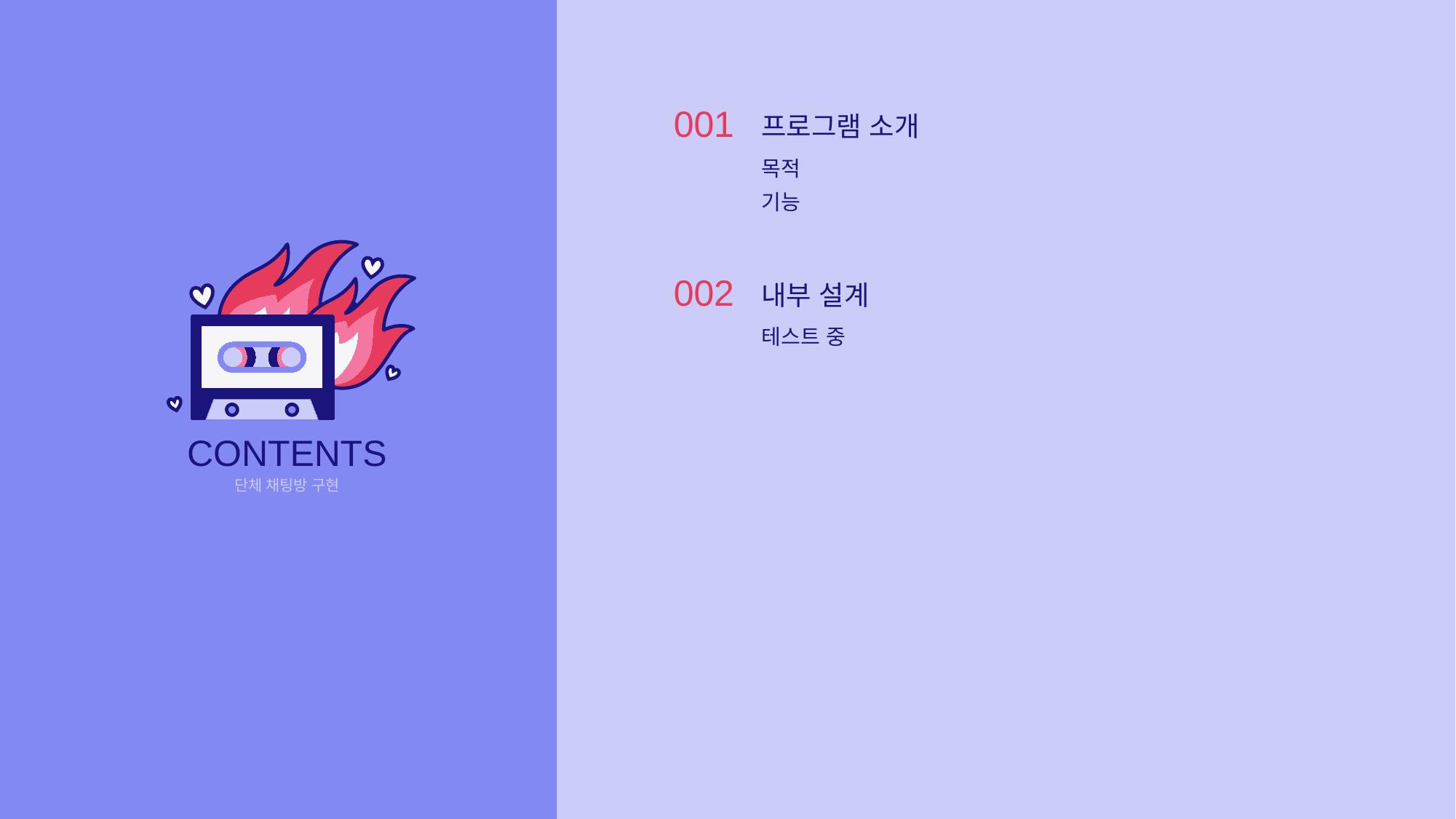

001
프로그램 소개
목적
기능

002
내부 설계
테스트 중
CONTENTS
단체 채팅방 구현